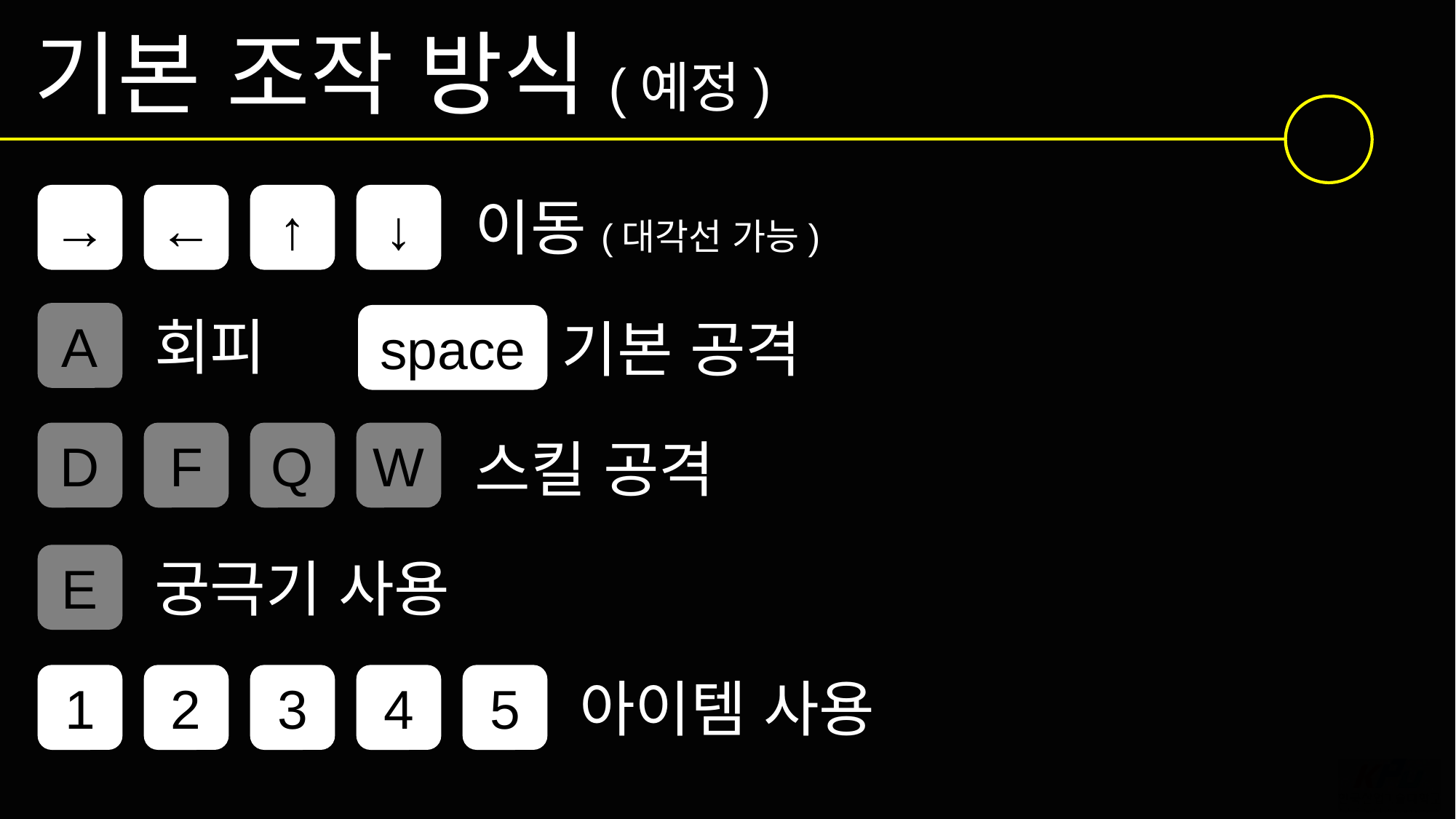

기본 조작 방식(예정)

이동(대각선 가능)
→
←
↑
↓
A
회피
space
기본 공격
D
F
Q
W
스킬 공격
E
궁극기 사용
1
2
3
4
5
아이템 사용